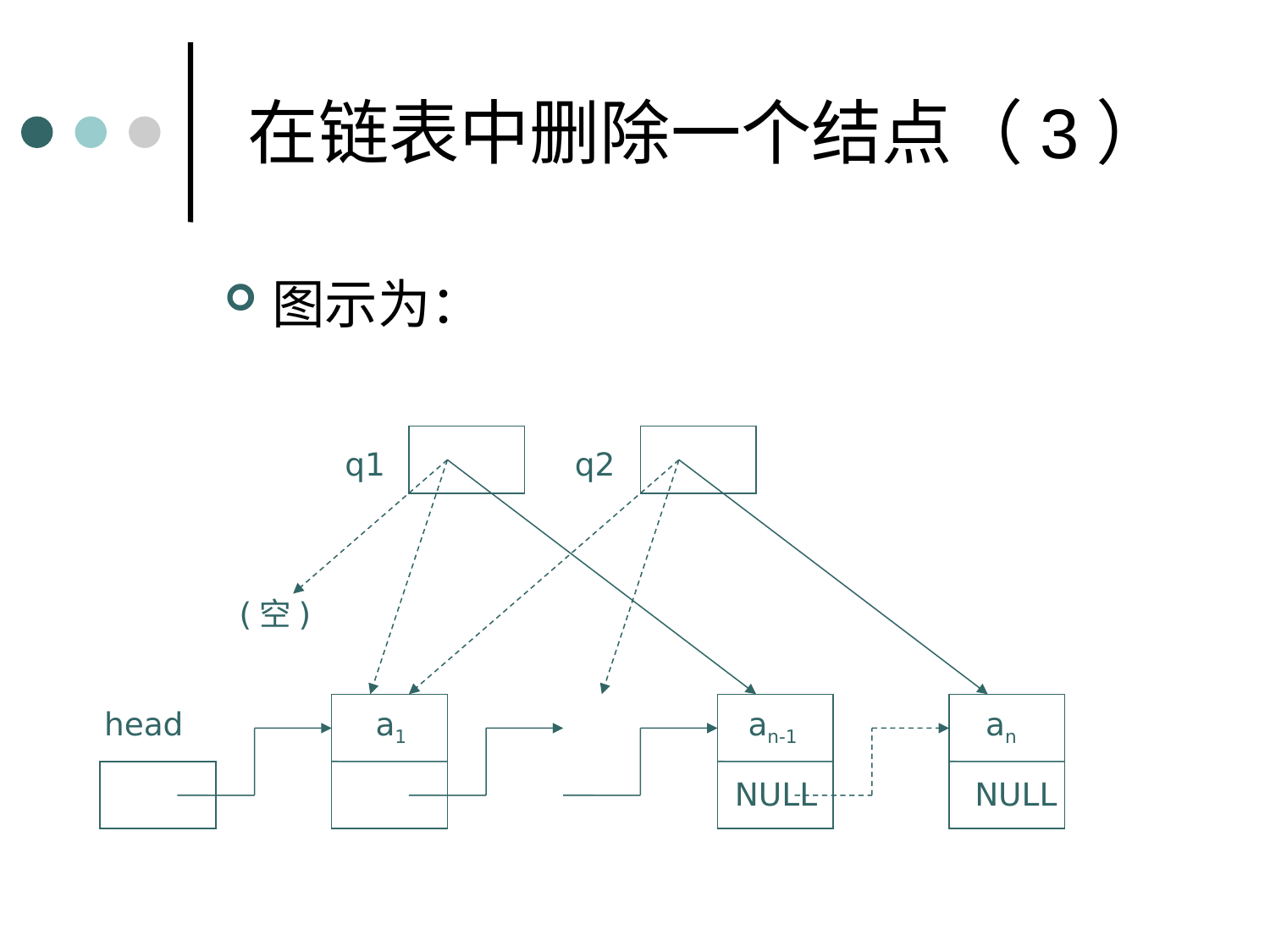

在链表中删除一个结点（3）
图示为：

q1
q2
(空)
head
a1
an-1
an
NULL
NULL